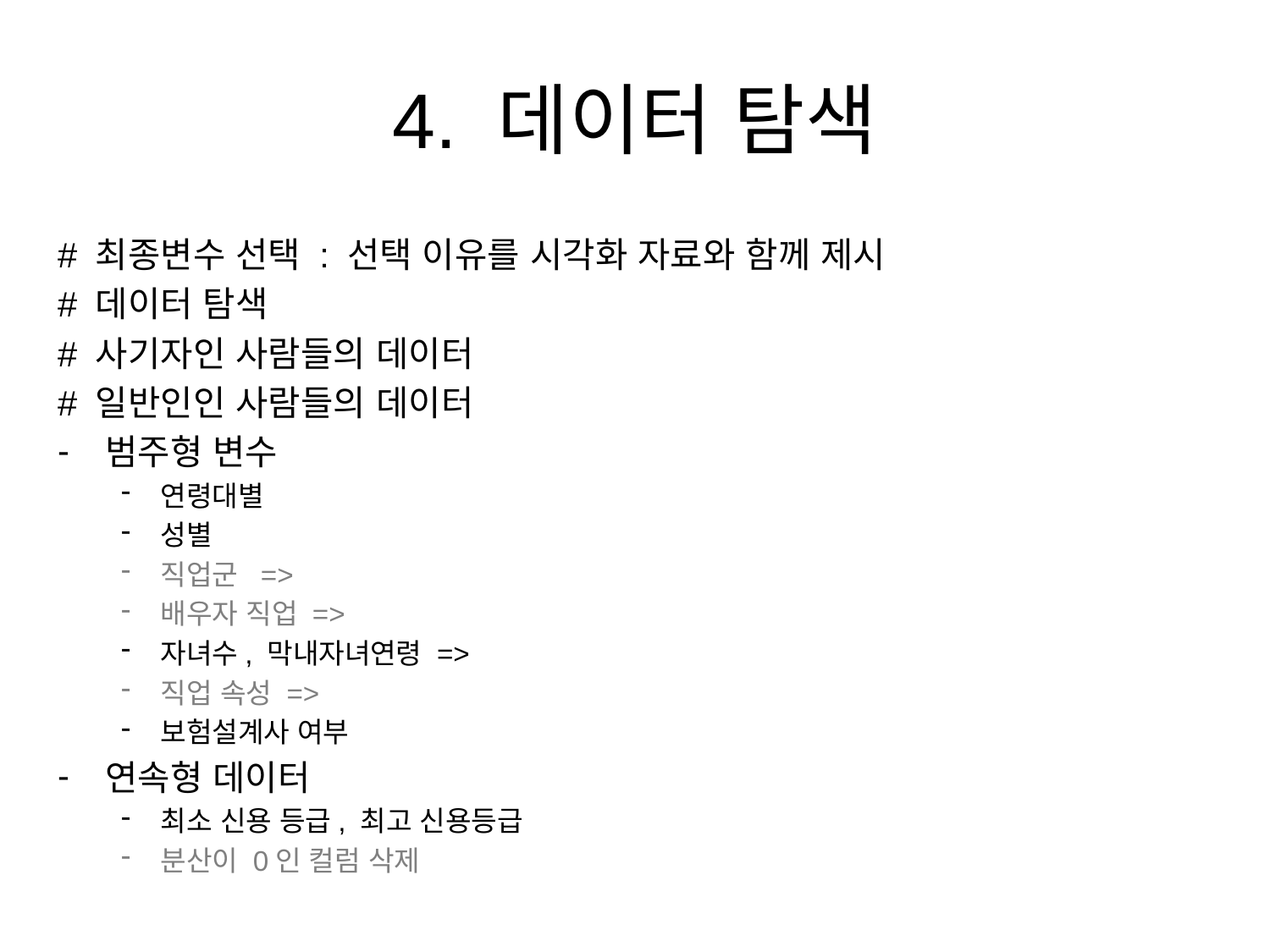

# 4. 데이터 탐색
# 최종변수 선택 : 선택 이유를 시각화 자료와 함께 제시
# 데이터 탐색
# 사기자인 사람들의 데이터
# 일반인인 사람들의 데이터
범주형 변수
연령대별
성별
직업군  =>
배우자 직업 =>
자녀수, 막내자녀연령 =>
직업 속성 =>
보험설계사 여부
연속형 데이터
최소 신용 등급, 최고 신용등급
분산이 0인 컬럼 삭제